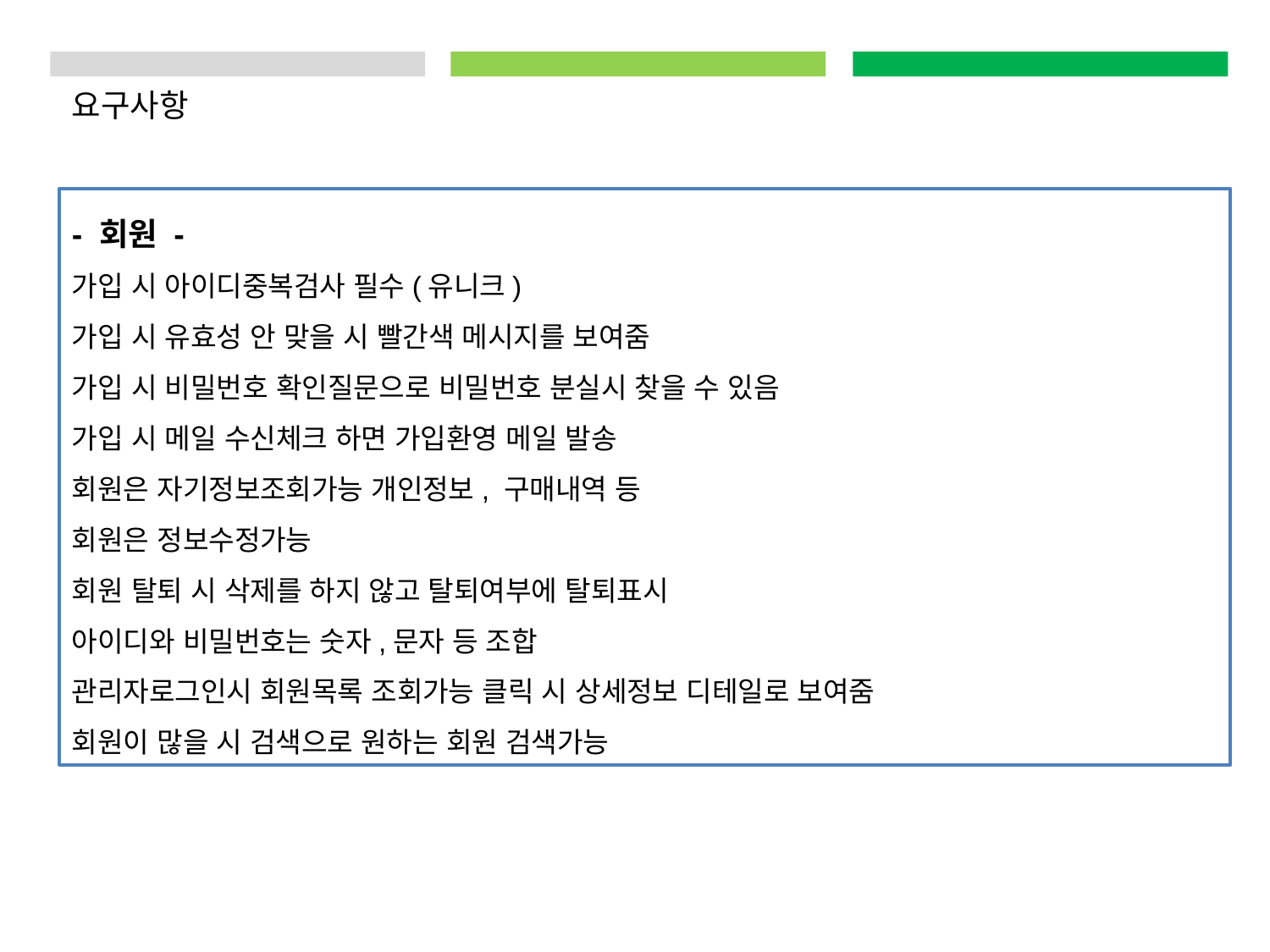

요구사항

- 회원 -
가입 시 아이디중복검사 필수(유니크)
가입 시 유효성 안 맞을 시 빨간색 메시지를 보여줌
가입 시 비밀번호 확인질문으로 비밀번호 분실시 찾을 수 있음
가입 시 메일 수신체크 하면 가입환영 메일 발송
회원은 자기정보조회가능 개인정보, 구매내역 등
회원은 정보수정가능
회원 탈퇴 시 삭제를 하지 않고 탈퇴여부에 탈퇴표시
아이디와 비밀번호는 숫자,문자 등 조합
관리자로그인시 회원목록 조회가능 클릭 시 상세정보 디테일로 보여줌
회원이 많을 시 검색으로 원하는 회원 검색가능